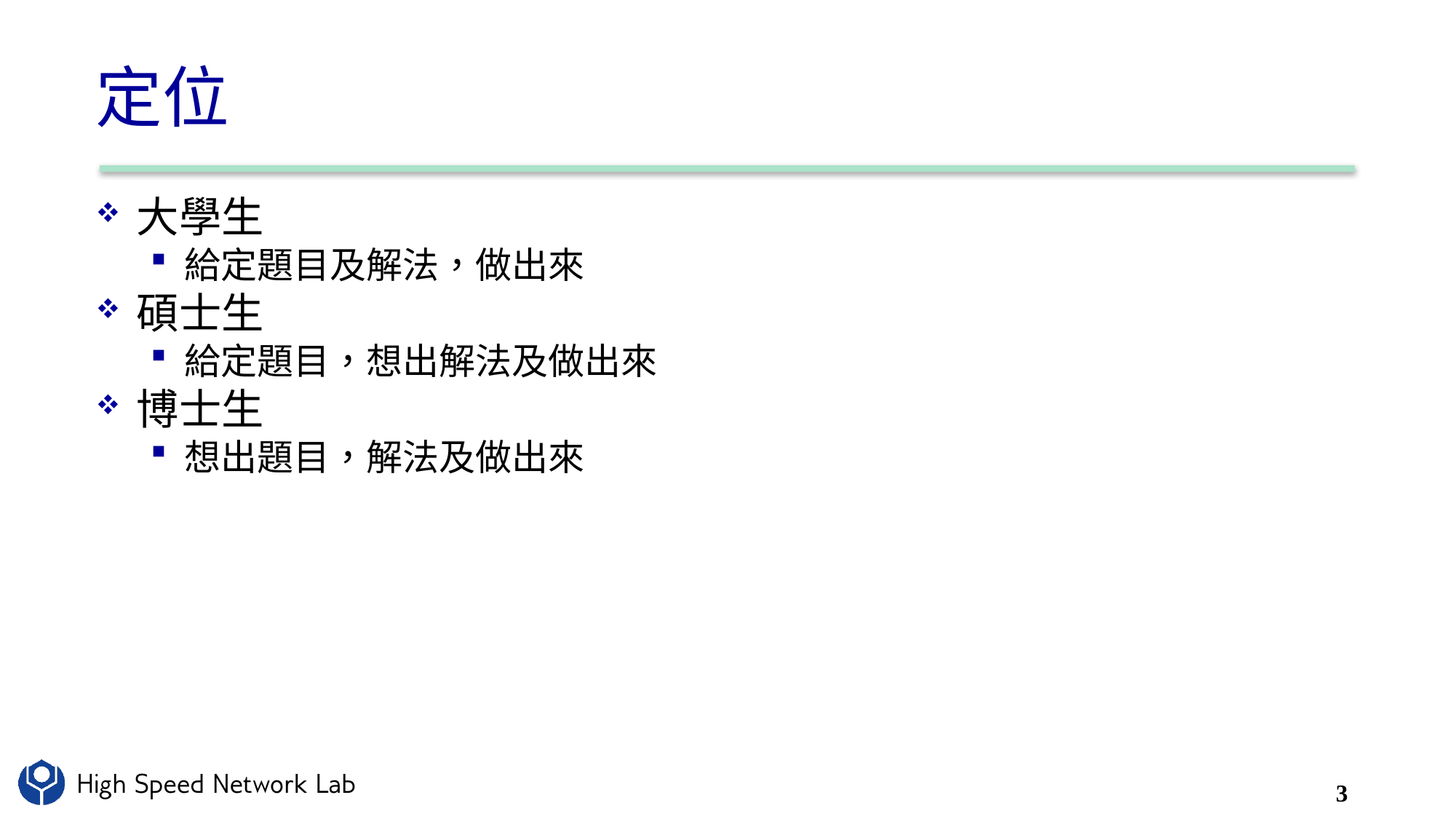

# 定位
大學生
給定題目及解法，做出來
碩士生
給定題目，想出解法及做出來
博士生
想出題目，解法及做出來

3